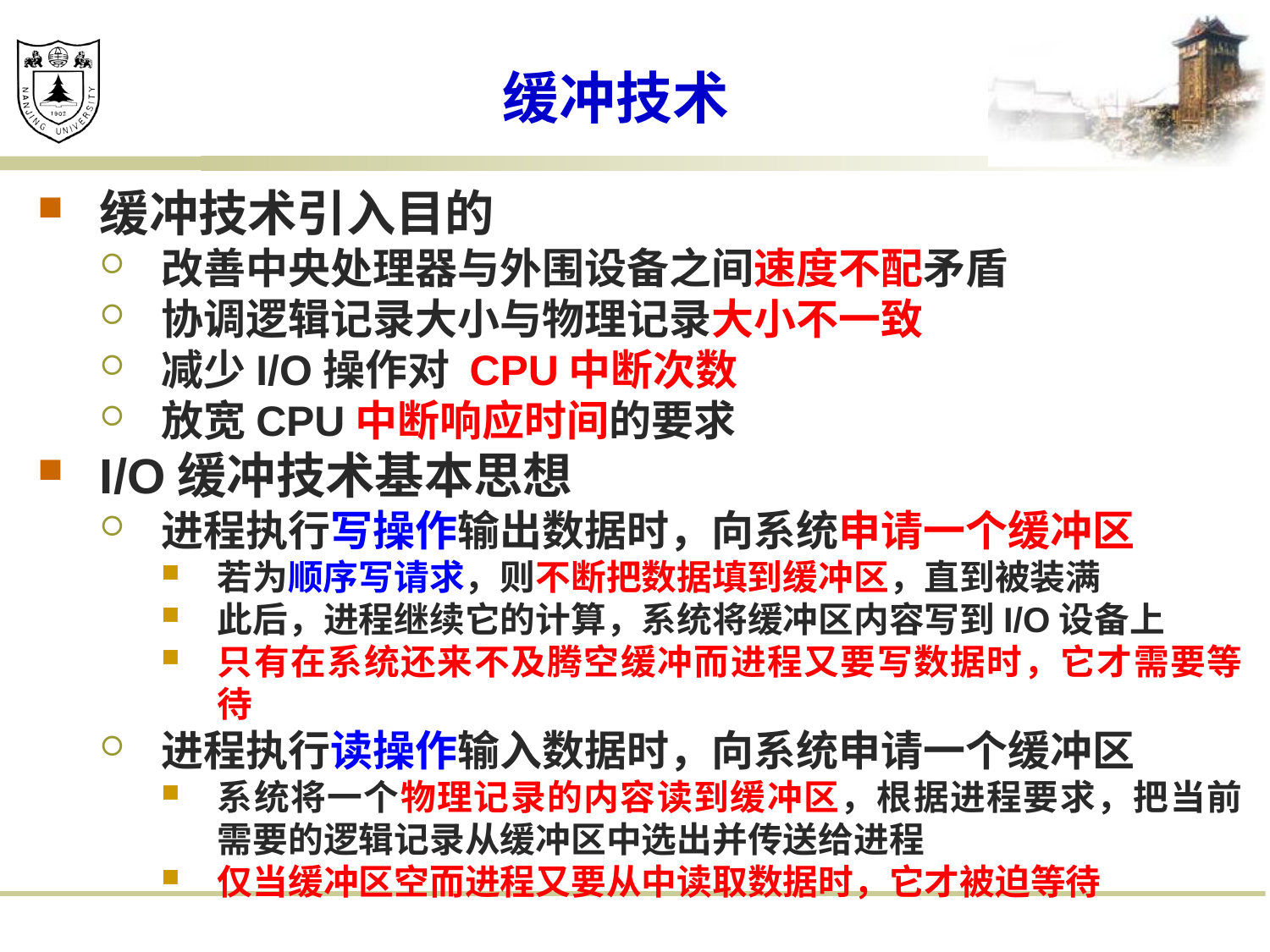

# 缓冲技术
缓冲技术引入目的
改善中央处理器与外围设备之间速度不配矛盾
协调逻辑记录大小与物理记录大小不一致
减少I/O操作对 CPU中断次数
放宽CPU中断响应时间的要求
I/O缓冲技术基本思想
进程执行写操作输出数据时，向系统申请一个缓冲区
若为顺序写请求，则不断把数据填到缓冲区，直到被装满
此后，进程继续它的计算，系统将缓冲区内容写到I/O设备上
只有在系统还来不及腾空缓冲而进程又要写数据时，它才需要等待
进程执行读操作输入数据时，向系统申请一个缓冲区
系统将一个物理记录的内容读到缓冲区，根据进程要求，把当前需要的逻辑记录从缓冲区中选出并传送给进程
仅当缓冲区空而进程又要从中读取数据时，它才被迫等待

37